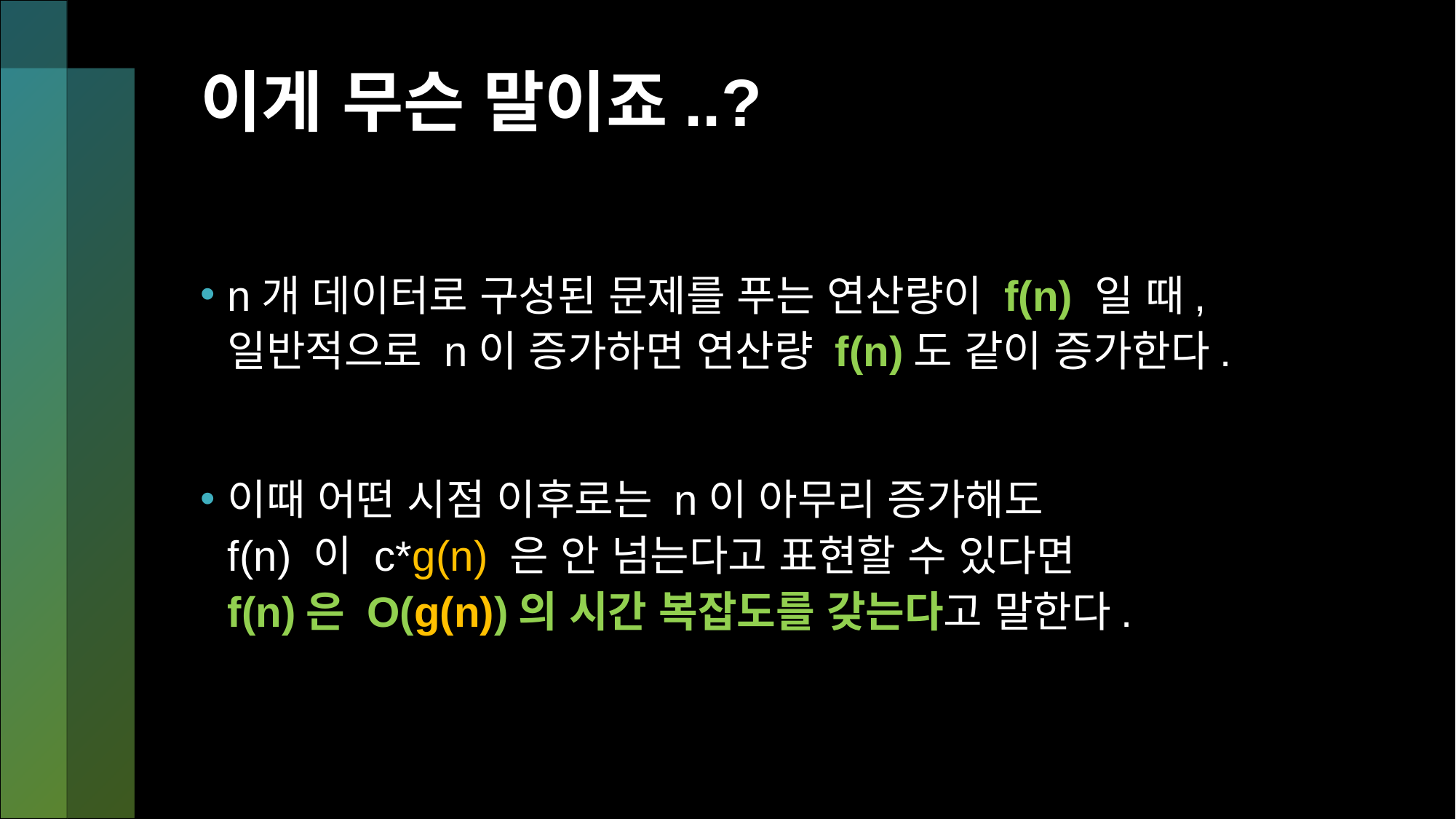

# 이게 무슨 말이죠..?
n개 데이터로 구성된 문제를 푸는 연산량이 f(n) 일 때,
일반적으로 n이 증가하면 연산량 f(n)도 같이 증가한다.

이때 어떤 시점 이후로는 n이 아무리 증가해도
f(n) 이 c*g(n) 은 안 넘는다고 표현할 수 있다면
f(n)은 O(g(n))의 시간 복잡도를 갖는다고 말한다.